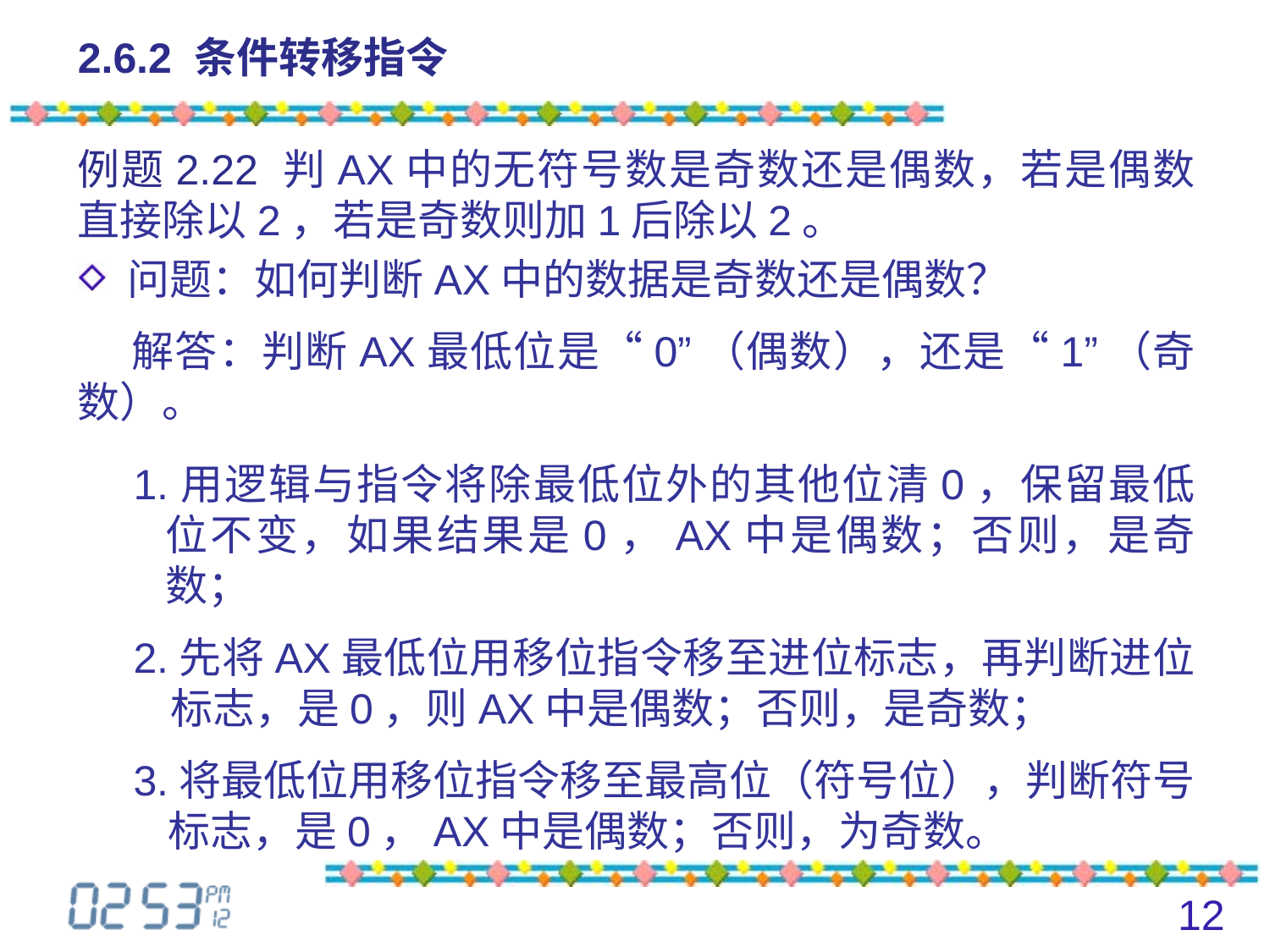

# 2.6.2 条件转移指令
例题2.22 判AX中的无符号数是奇数还是偶数，若是偶数直接除以2，若是奇数则加1后除以2。
问题：如何判断AX中的数据是奇数还是偶数？
    解答：判断AX最低位是“0”（偶数），还是“1”（奇数）。
1.用逻辑与指令将除最低位外的其他位清0，保留最低位不变，如果结果是0，AX中是偶数；否则，是奇数；
2.先将AX最低位用移位指令移至进位标志，再判断进位标志，是0，则AX中是偶数；否则，是奇数；
3.将最低位用移位指令移至最高位（符号位），判断符号标志，是0，AX中是偶数；否则，为奇数。